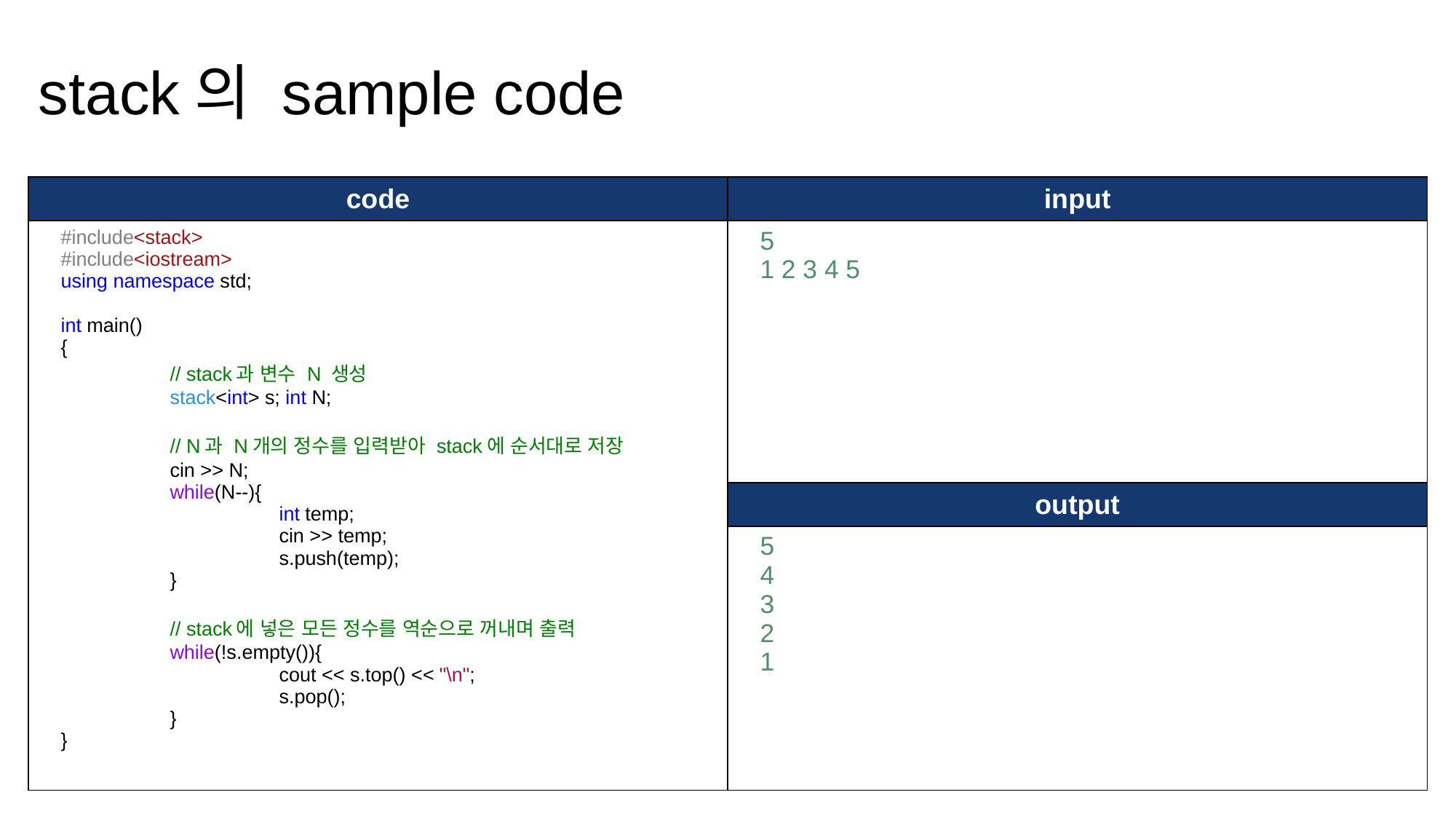

stack의 sample code
| code | input |
| --- | --- |
| #include<stack> #include<iostream> using namespace std; int main() { // stack과 변수 N 생성 stack<int> s; int N; // N과 N개의 정수를 입력받아 stack에 순서대로 저장 cin >> N; while(N--){ int temp; cin >> temp; s.push(temp); } // stack에 넣은 모든 정수를 역순으로 꺼내며 출력 while(!s.empty()){ cout << s.top() << "\n"; s.pop(); } } | 5 1 2 3 4 5 |
|  | output |
|  | 5 4 3 2 1 |